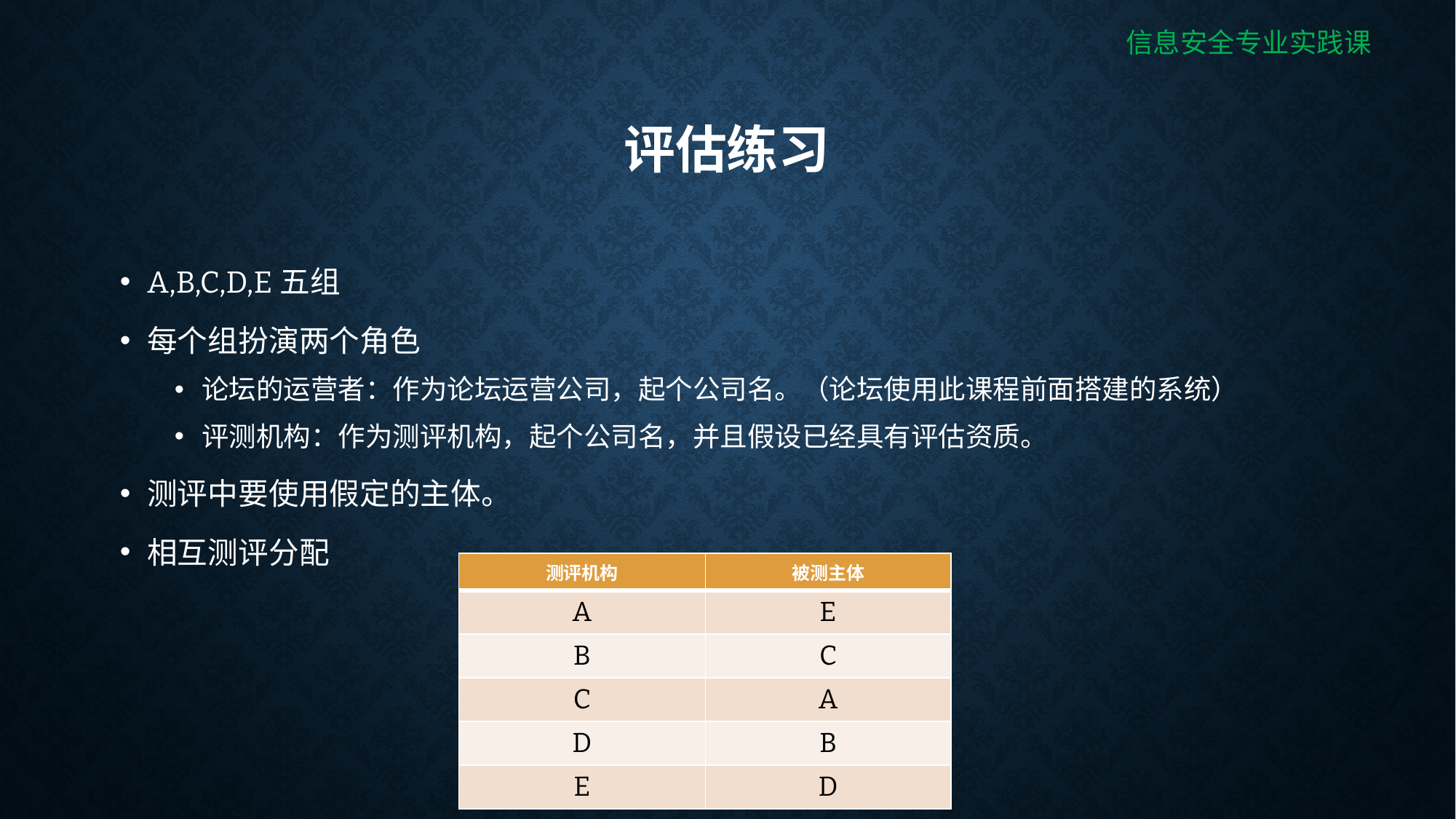

# 评估练习
A,B,C,D,E五组
每个组扮演两个角色
论坛的运营者：作为论坛运营公司，起个公司名。（论坛使用此课程前面搭建的系统）
评测机构：作为测评机构，起个公司名，并且假设已经具有评估资质。
测评中要使用假定的主体。
相互测评分配

| 测评机构 | 被测主体 |
| --- | --- |
| A | E |
| B | C |
| C | A |
| D | B |
| E | D |